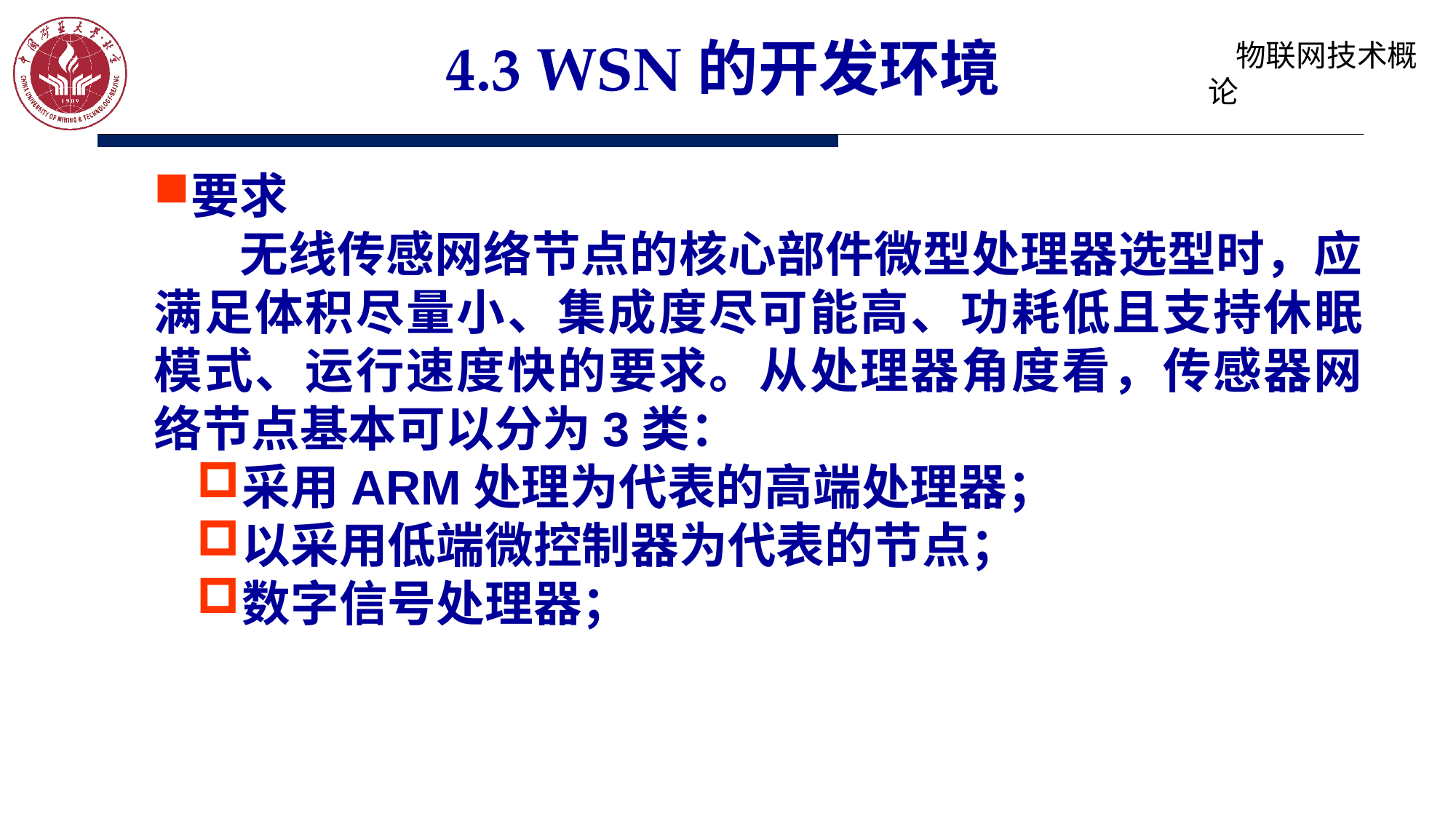

# 4.3 WSN的开发环境
要求
无线传感网络节点的核心部件微型处理器选型时，应满足体积尽量小、集成度尽可能高、功耗低且支持休眠模式、运行速度快的要求。从处理器角度看，传感器网络节点基本可以分为3类：
采用ARM处理为代表的高端处理器；
以采用低端微控制器为代表的节点；
数字信号处理器；